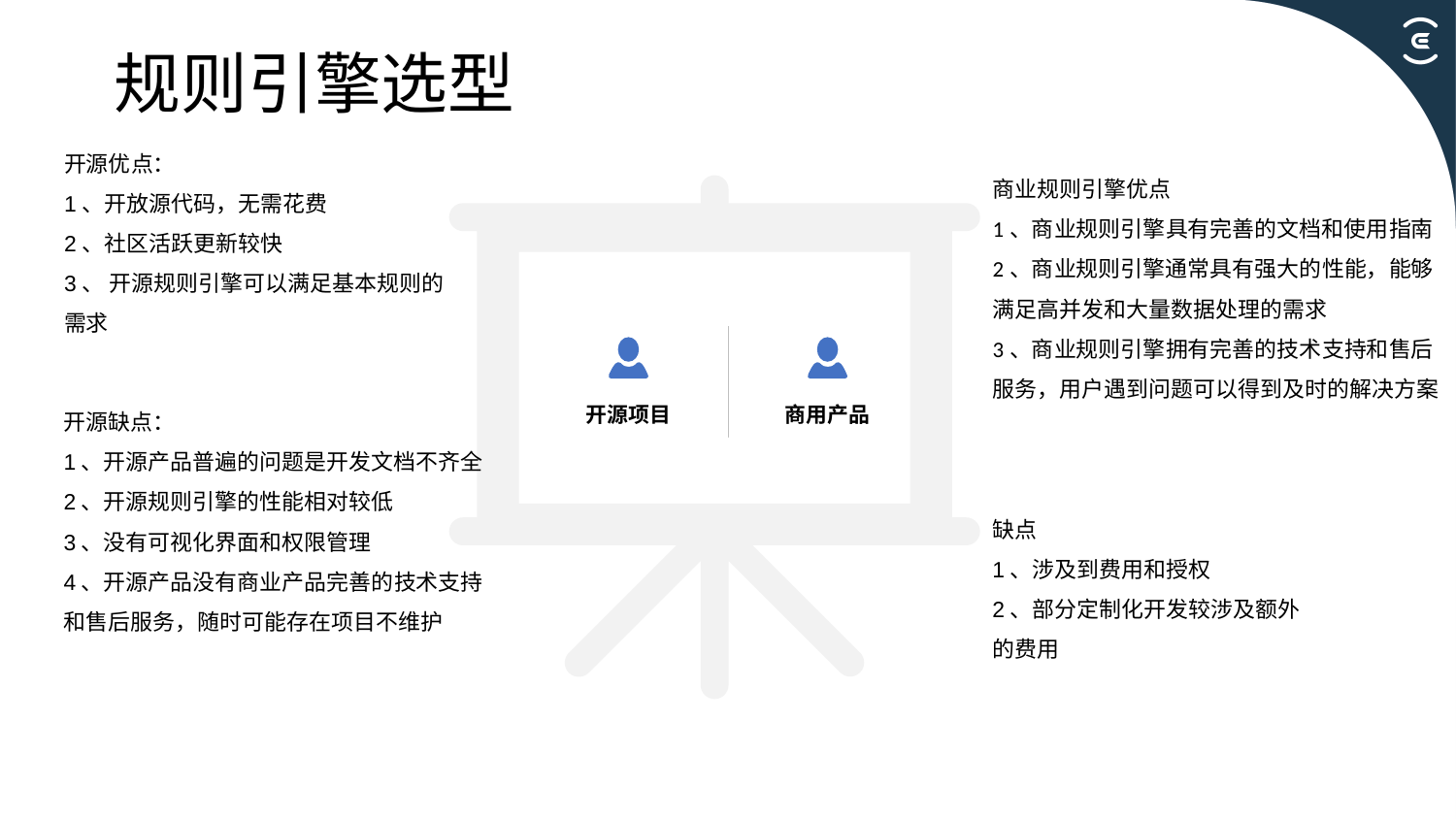

# 规则引擎选型
开源优点：
1、开放源代码，无需花费
2、社区活跃更新较快
3、 开源规则引擎可以满足基本规则的需求
商业规则引擎优点
1、商业规则引擎具有完善的文档和使用指南
2、商业规则引擎通常具有强大的性能，能够满足高并发和大量数据处理的需求
3、商业规则引擎拥有完善的技术支持和售后服务，用户遇到问题可以得到及时的解决方案

开源项目

商用产品
开源缺点：
1、开源产品普遍的问题是开发文档不齐全
2、开源规则引擎的性能相对较低
3、没有可视化界面和权限管理
4、开源产品没有商业产品完善的技术支持和售后服务，随时可能存在项目不维护

缺点
1、涉及到费用和授权
2、部分定制化开发较涉及额外的费用